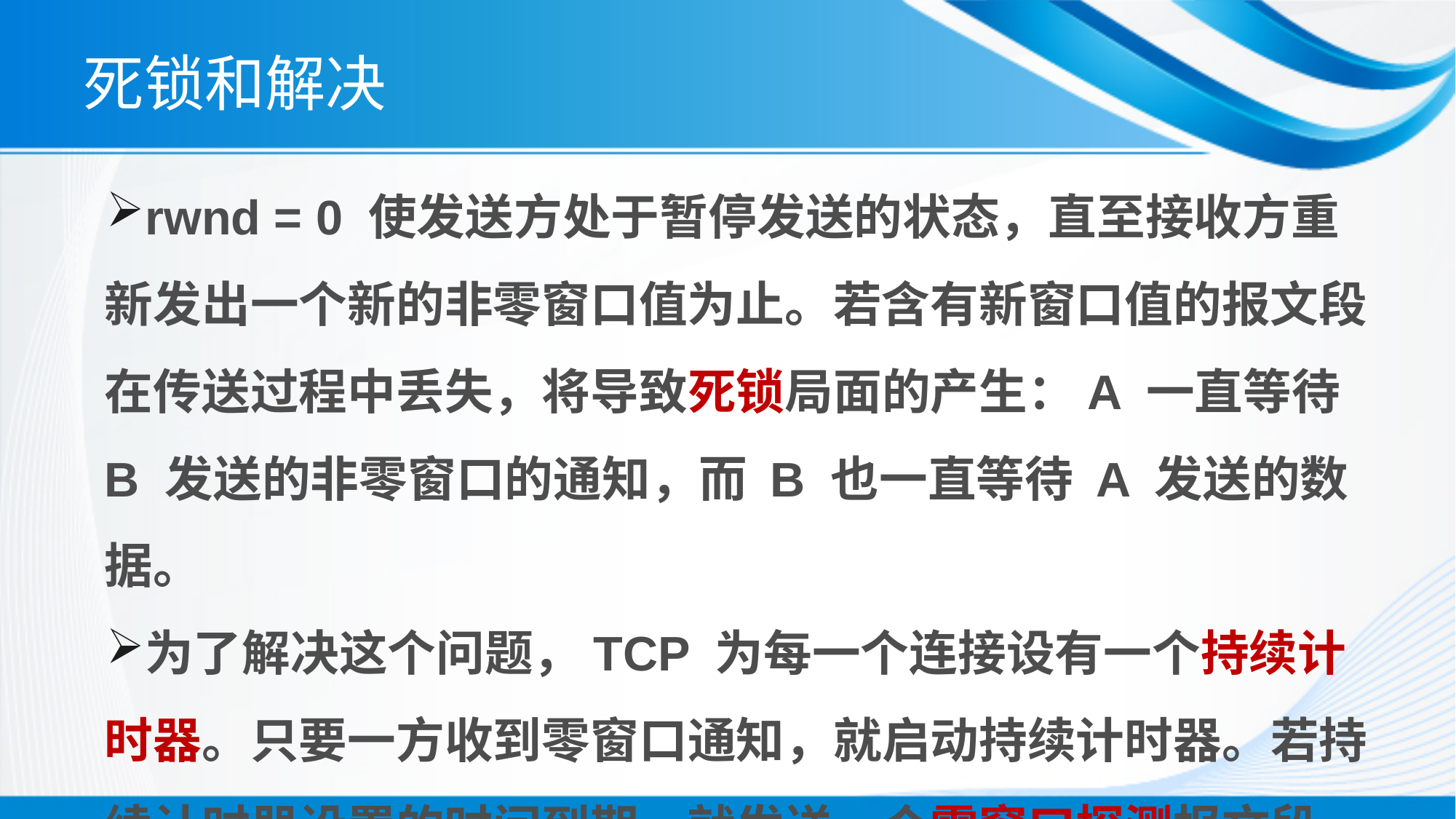

# 死锁和解决
rwnd = 0 使发送方处于暂停发送的状态，直至接收方重新发出一个新的非零窗口值为止。若含有新窗口值的报文段在传送过程中丢失，将导致死锁局面的产生：A 一直等待 B 发送的非零窗口的通知，而 B 也一直等待 A 发送的数据。
为了解决这个问题，TCP 为每一个连接设有一个持续计时器。只要一方收到零窗口通知，就启动持续计时器。若持续计时器设置的时间到期，就发送一个零窗口探测报文段。